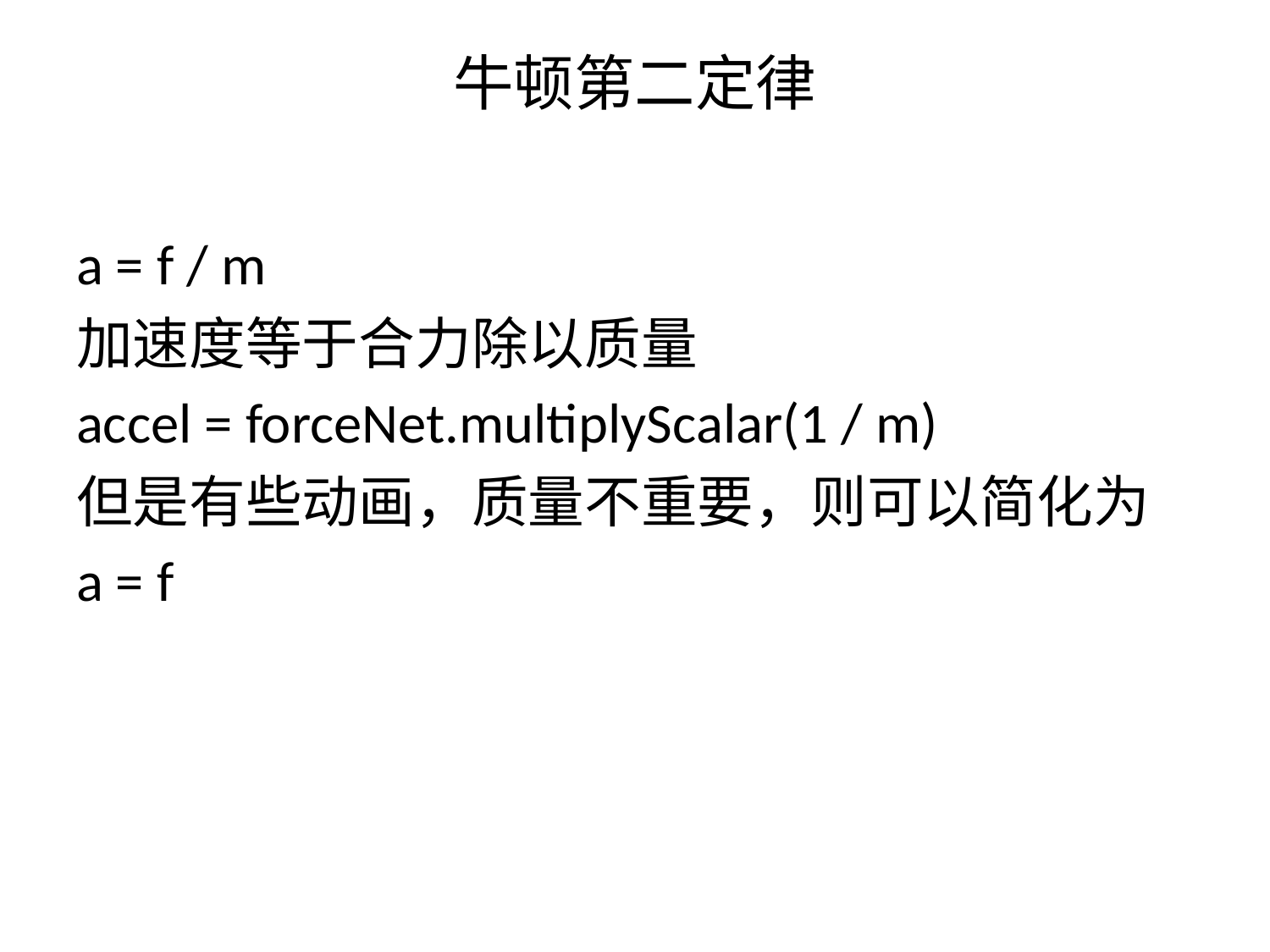

# 牛顿第二定律
a = f / m
加速度等于合力除以质量
accel = forceNet.multiplyScalar(1 / m)
但是有些动画，质量不重要，则可以简化为
a = f